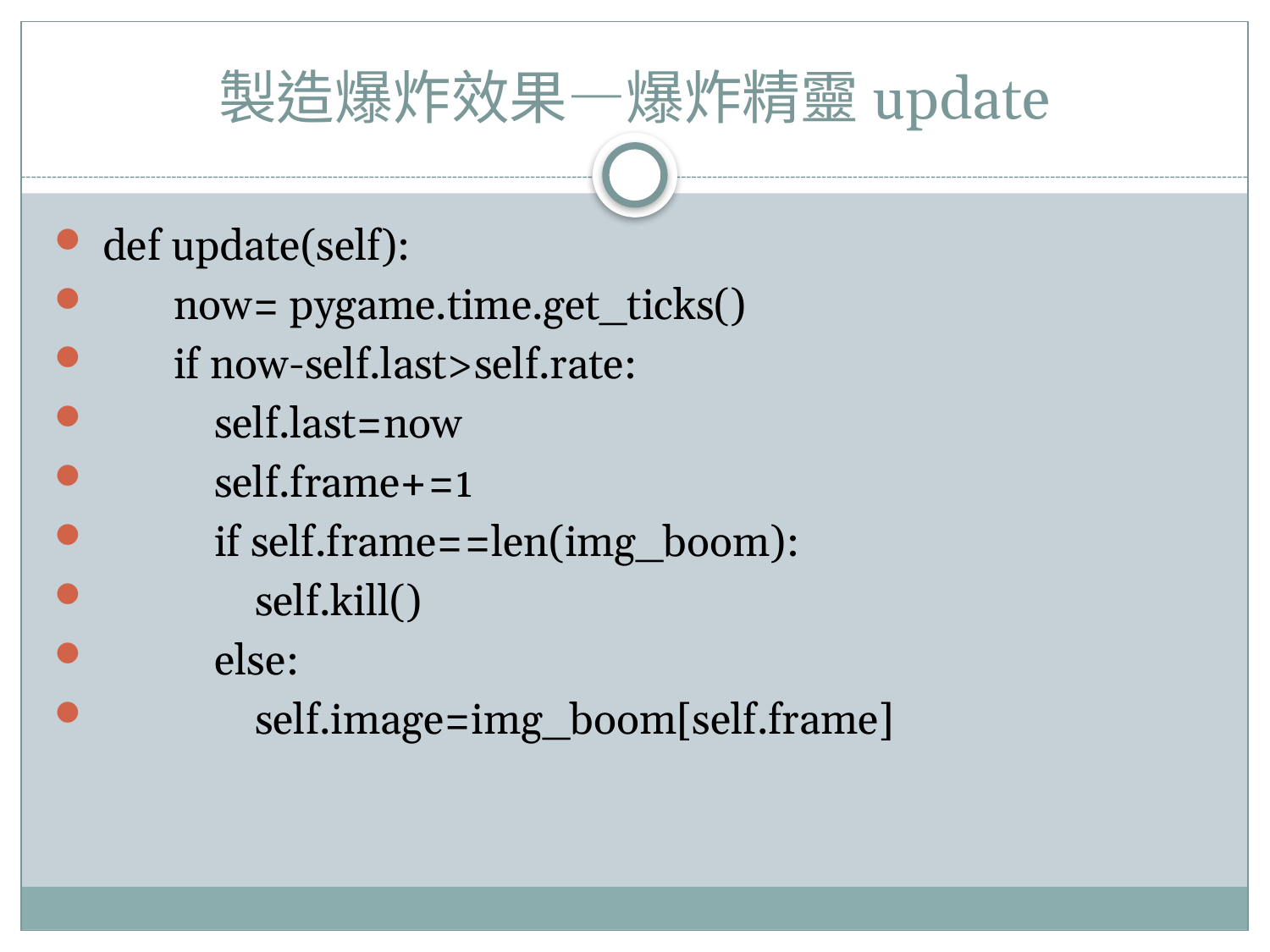

# 製造爆炸效果—爆炸精靈update
 def update(self):
        now= pygame.time.get_ticks()
        if now-self.last>self.rate:
            self.last=now
            self.frame+=1
            if self.frame==len(img_boom):
                self.kill()
            else:
                self.image=img_boom[self.frame]